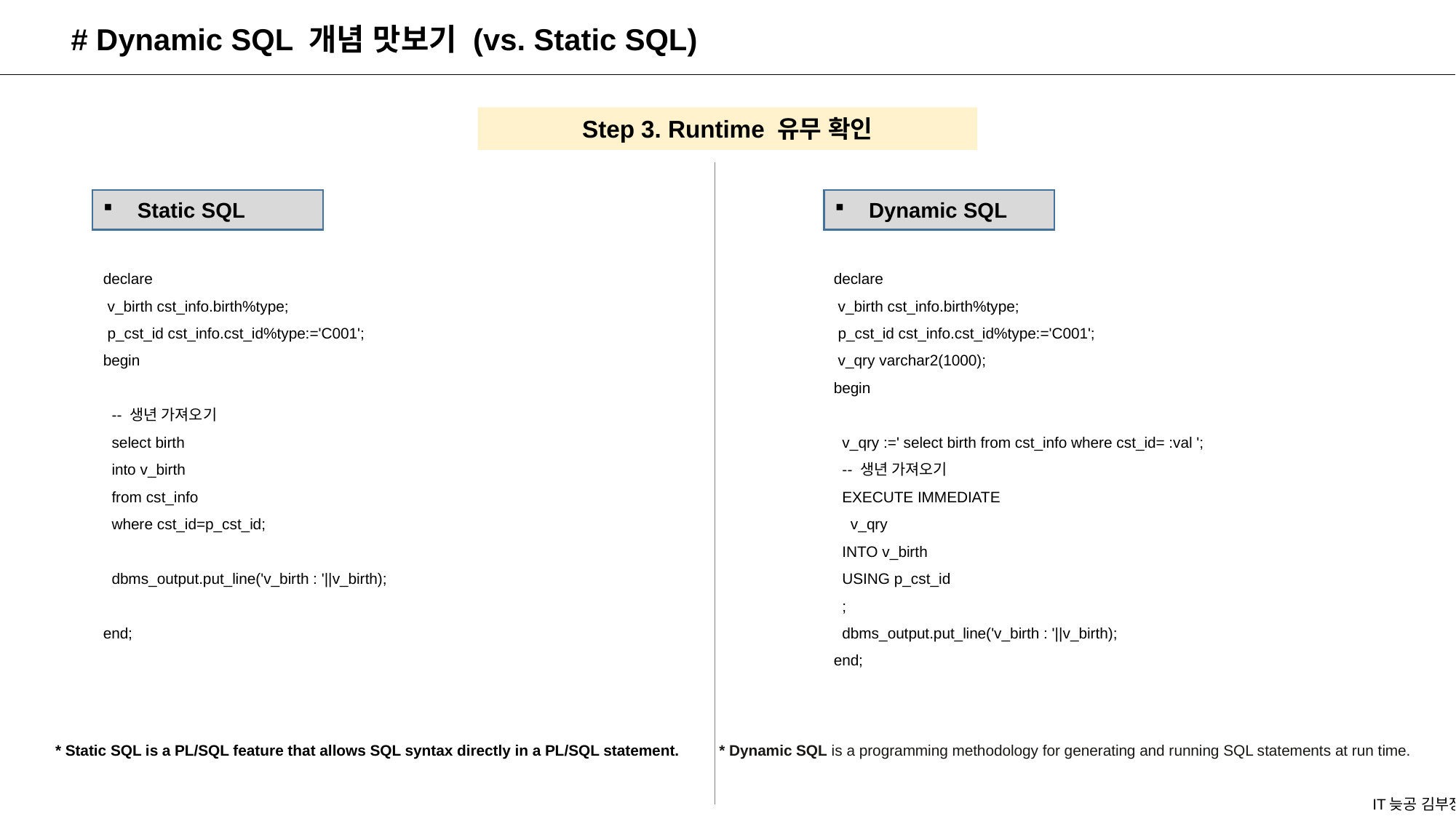

# Dynamic SQL 개념 맛보기 (vs. Static SQL)
Step 3. Runtime 유무 확인
Dynamic SQL
Static SQL
declare
 v_birth cst_info.birth%type;
 p_cst_id cst_info.cst_id%type:='C001';
begin

  -- 생년 가져오기
  select birth
  into v_birth
  from cst_info
  where cst_id=p_cst_id;

  dbms_output.put_line('v_birth : '||v_birth);

end;
declare
 v_birth cst_info.birth%type;
 p_cst_id cst_info.cst_id%type:='C001';
 v_qry varchar2(1000);
begin

  v_qry :=' select birth from cst_info where cst_id= :val ';
  -- 생년 가져오기
  EXECUTE IMMEDIATE
    v_qry
  INTO v_birth
  USING p_cst_id
  ;
  dbms_output.put_line('v_birth : '||v_birth);
end;
* Static SQL is a PL/SQL feature that allows SQL syntax directly in a PL/SQL statement.
* Dynamic SQL is a programming methodology for generating and running SQL statements at run time.
IT늦공 김부장